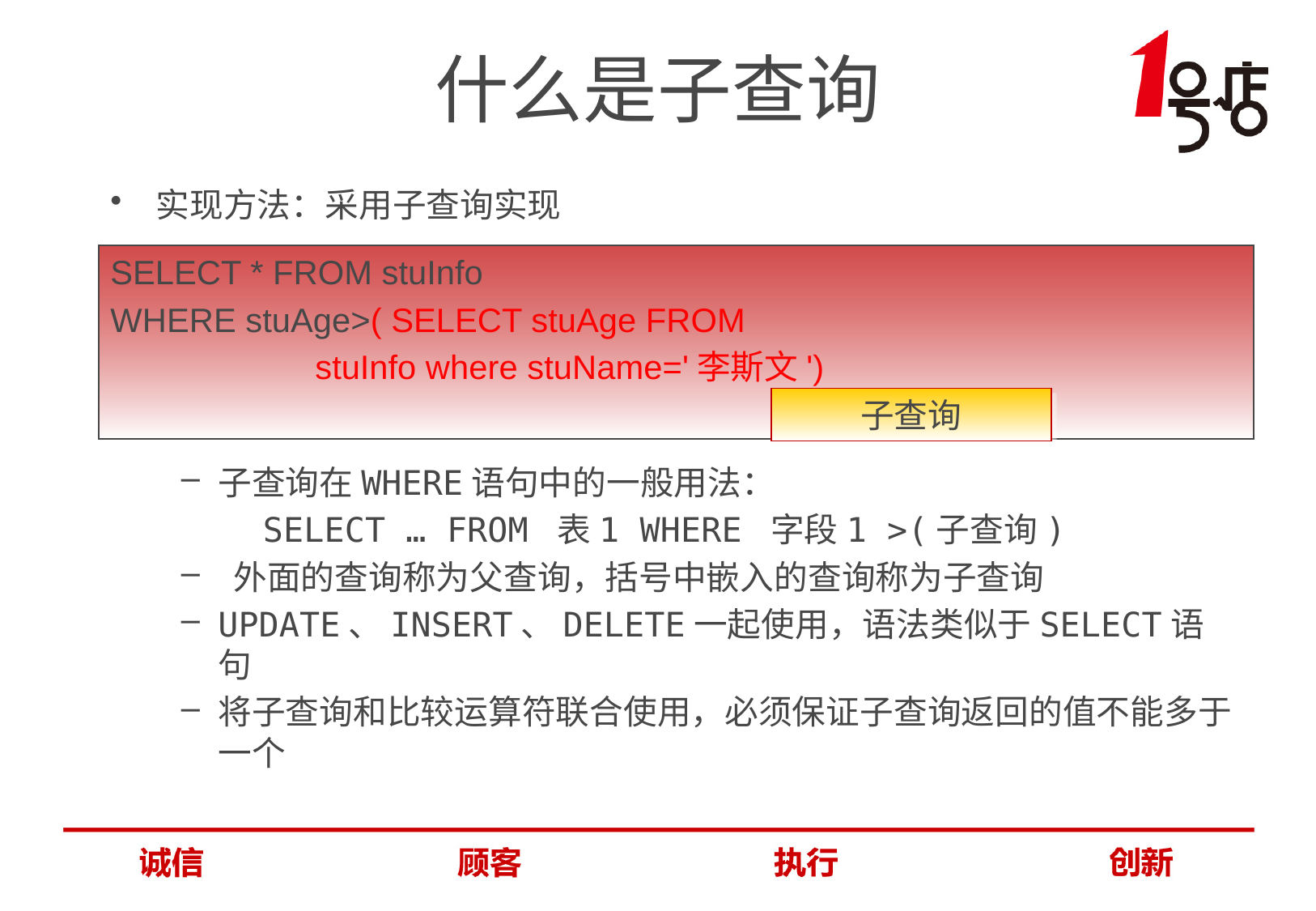

# 什么是子查询
实现方法：采用子查询实现
SELECT * FROM stuInfo
WHERE stuAge>( SELECT stuAge FROM
                      stuInfo where stuName='李斯文')

子查询
子查询在WHERE语句中的一般用法：
    SELECT … FROM 表1 WHERE 字段1 >(子查询)
 外面的查询称为父查询，括号中嵌入的查询称为子查询
UPDATE、INSERT、DELETE一起使用，语法类似于SELECT语句
将子查询和比较运算符联合使用，必须保证子查询返回的值不能多于一个